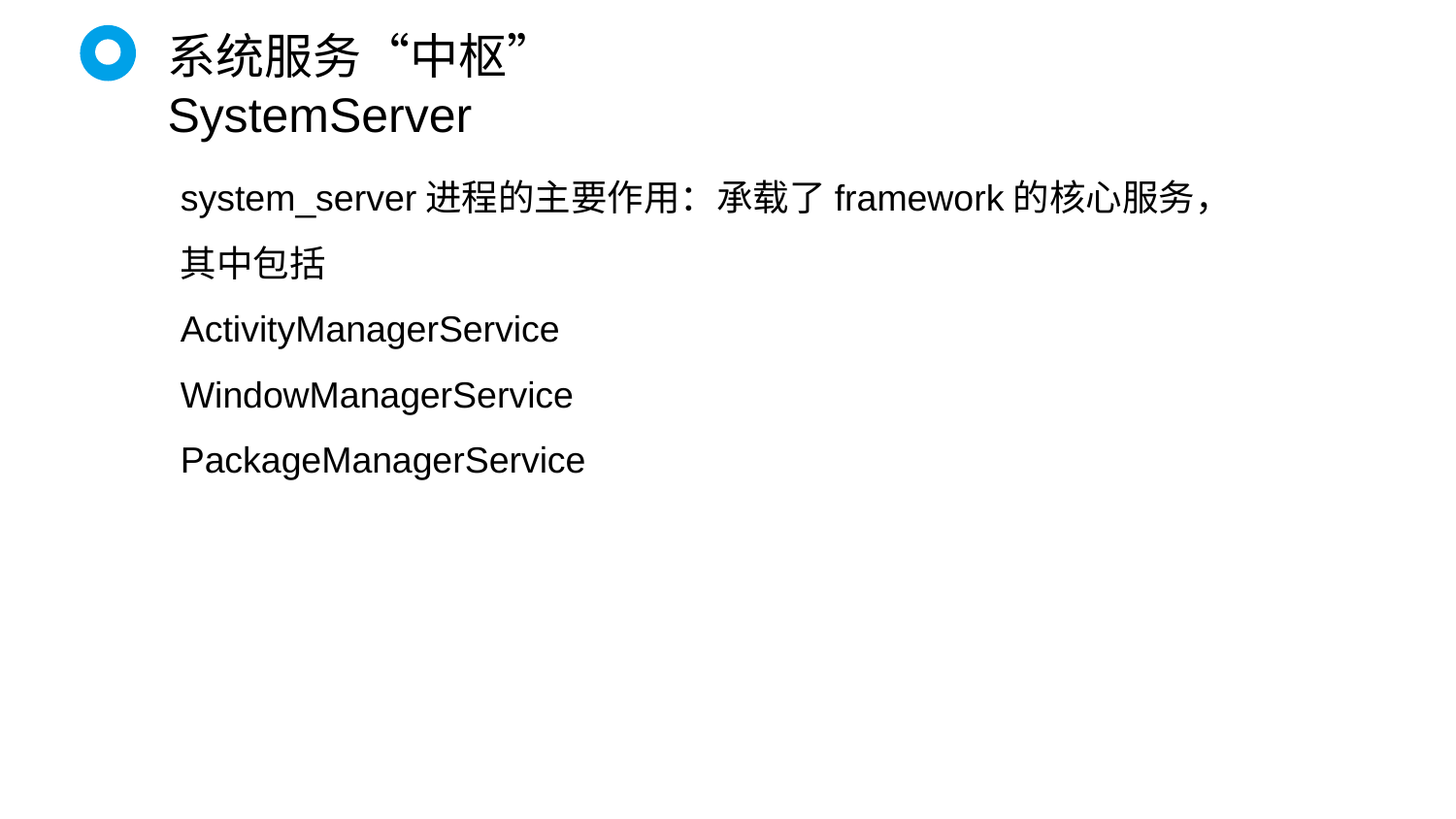

系统服务“中枢” SystemServer

system_server进程的主要作用：承载了framework的核心服务，
其中包括
ActivityManagerService
WindowManagerService
PackageManagerService